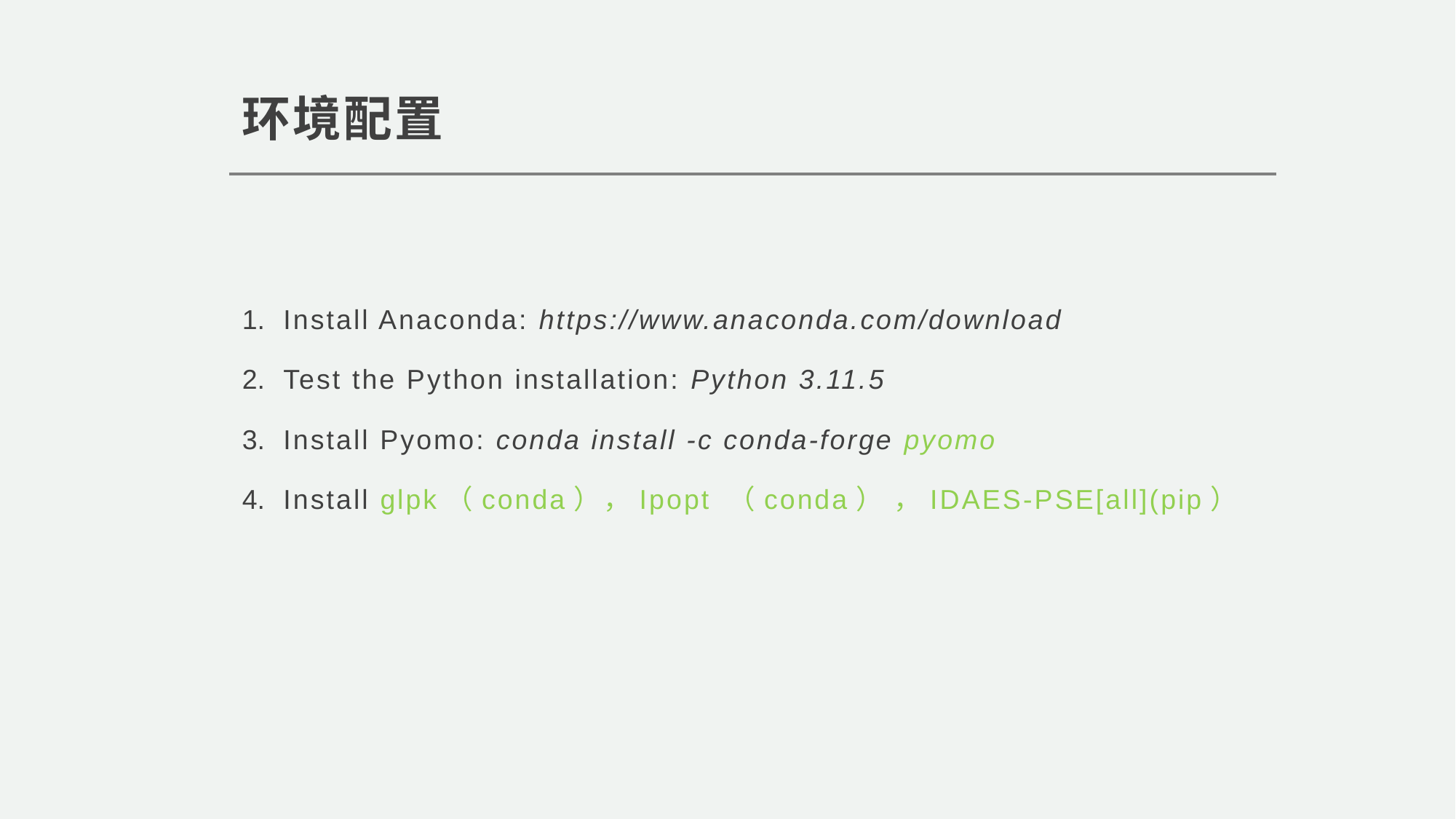

# 环境配置
Install Anaconda: https://www.anaconda.com/download
Test the Python installation: Python 3.11.5
Install Pyomo: conda install -c conda-forge pyomo
Install glpk（conda），Ipopt （conda） ，IDAES-PSE[all](pip）